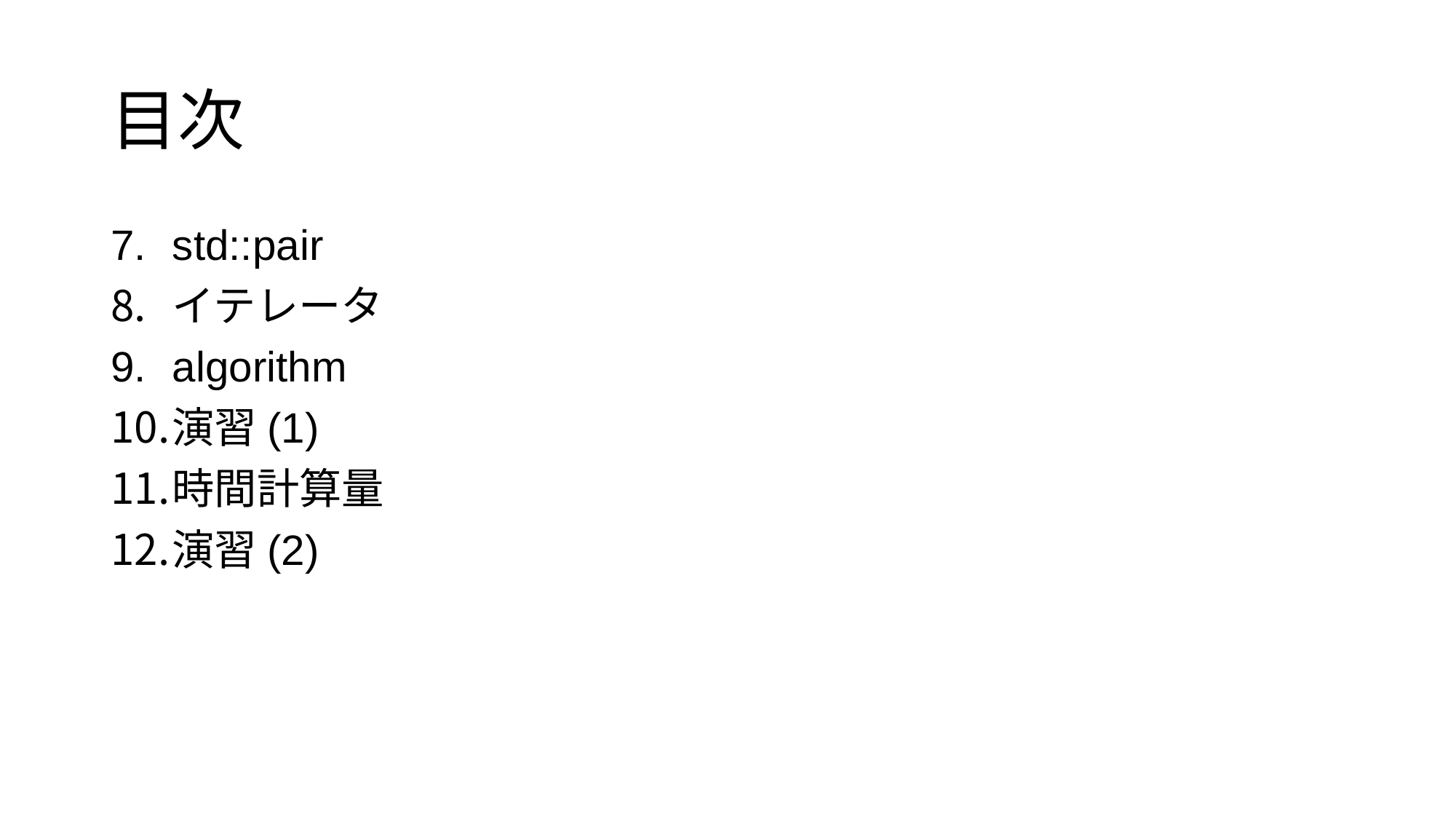

# 目次
std::pair
イテレータ
algorithm
演習(1)
時間計算量
演習(2)